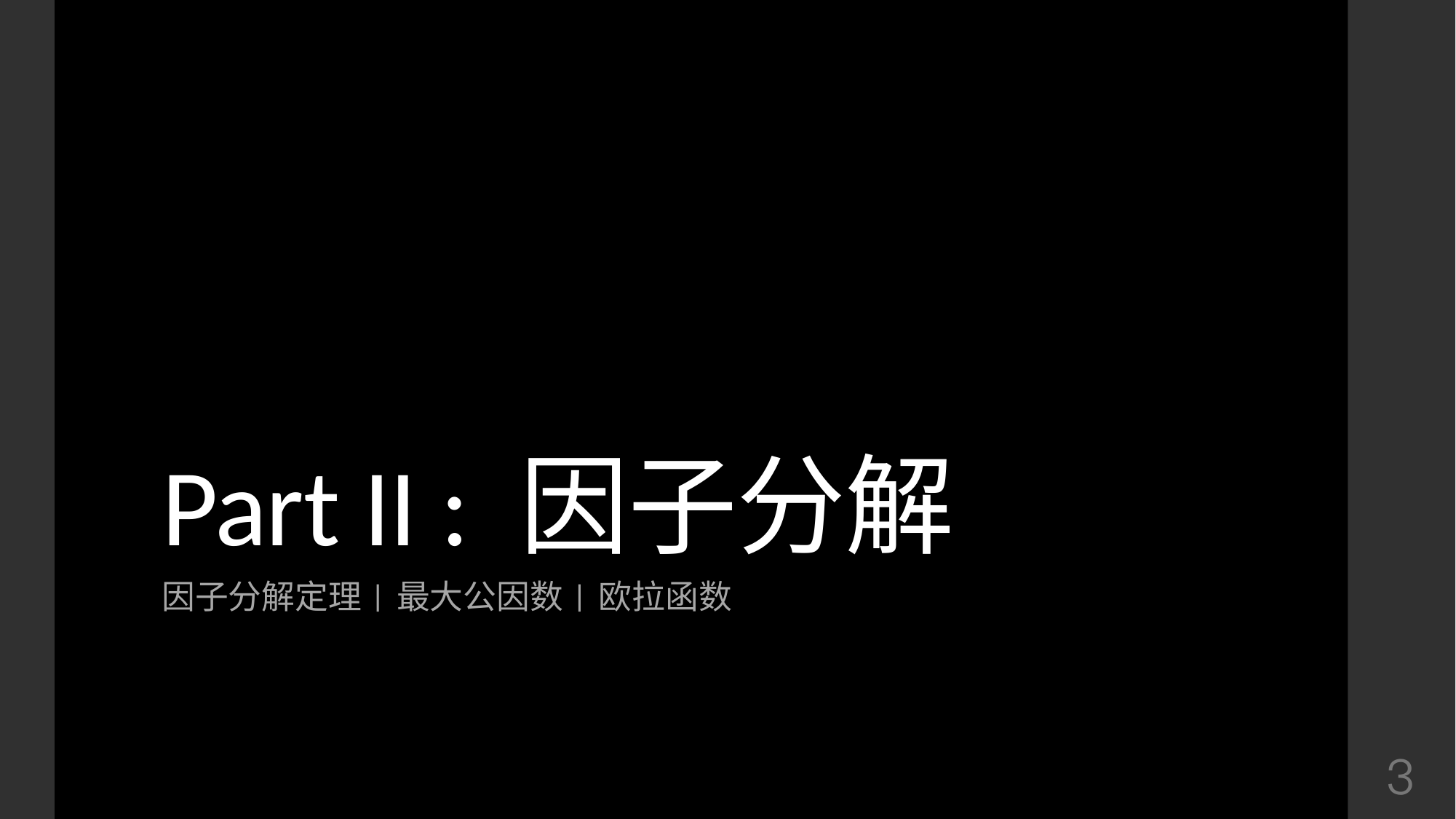

# Part II : 因子分解
因子分解定理|最大公因数|欧拉函数
3